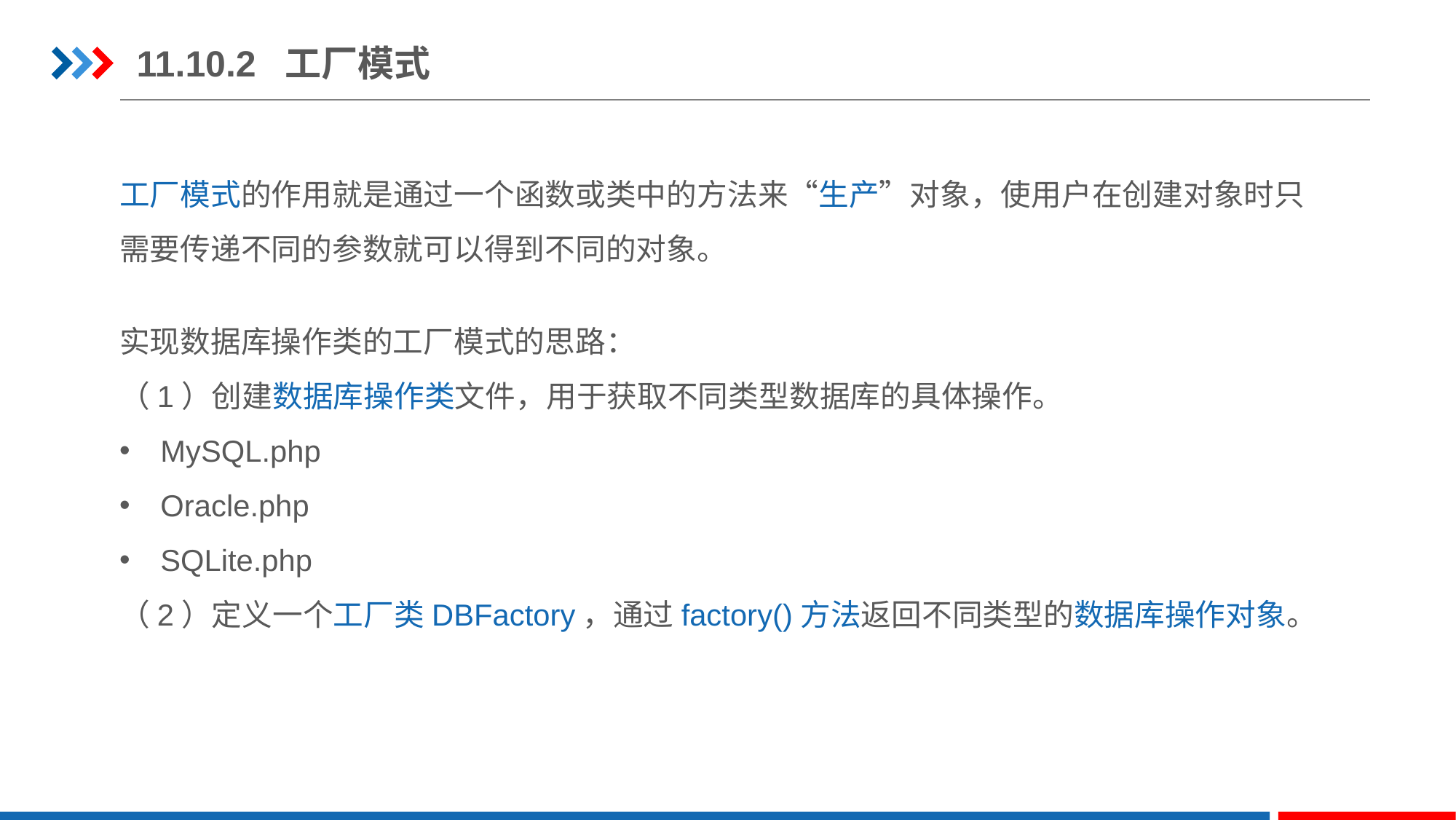

11.10.2  工厂模式
工厂模式的作用就是通过一个函数或类中的方法来“生产”对象，使用户在创建对象时只需要传递不同的参数就可以得到不同的对象。

实现数据库操作类的工厂模式的思路：
（1）创建数据库操作类文件，用于获取不同类型数据库的具体操作。
MySQL.php
Oracle.php
SQLite.php
（2）定义一个工厂类DBFactory，通过factory()方法返回不同类型的数据库操作对象。